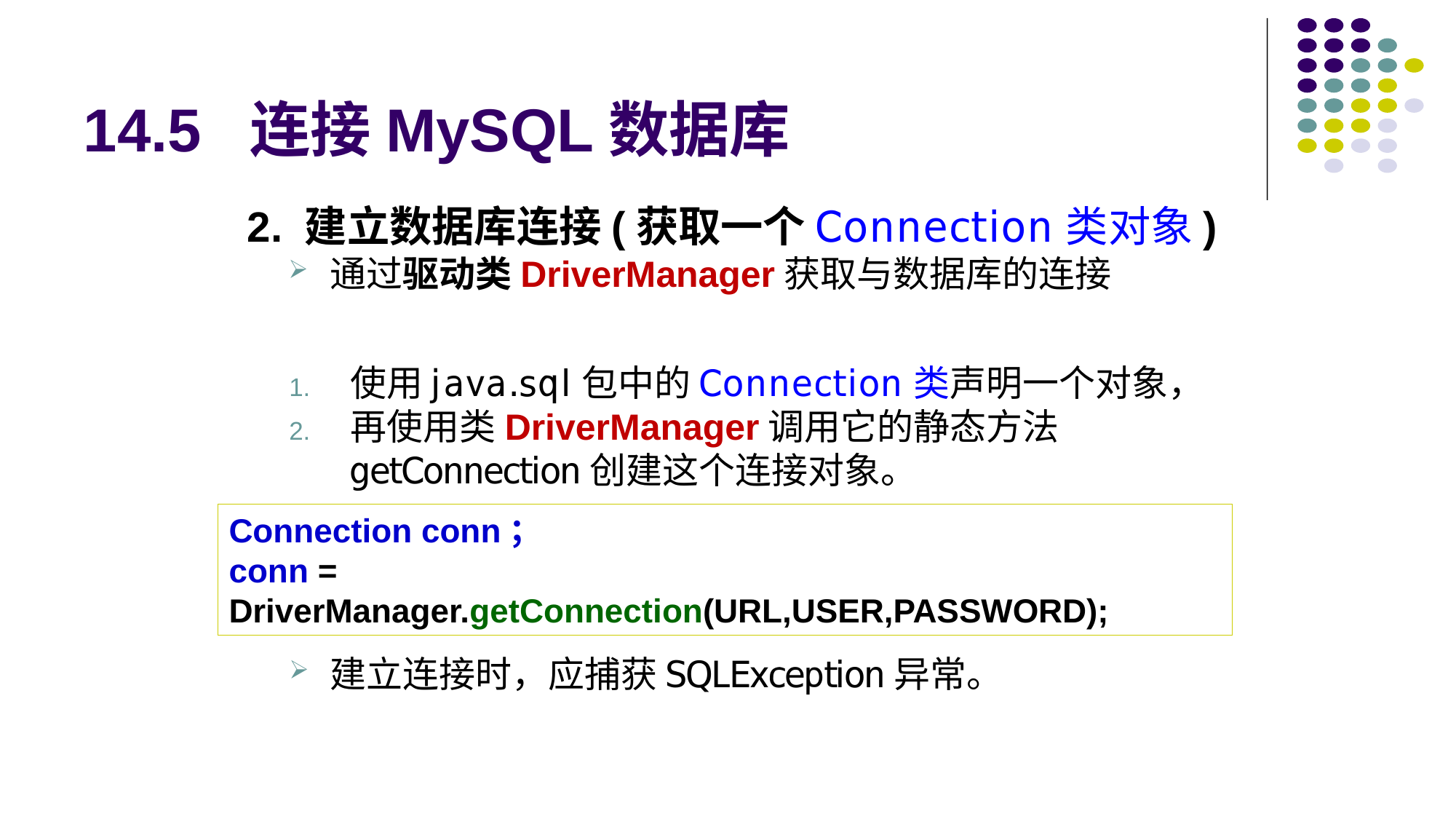

# 14.5  连接MySQL数据库
2. 建立数据库连接(获取一个Connection类对象)
通过驱动类DriverManager获取与数据库的连接

使用java.sql包中的Connection类声明一个对象，
再使用类DriverManager调用它的静态方法getConnection创建这个连接对象。

建立连接时，应捕获SQLException异常。

Connection conn；
conn = DriverManager.getConnection(URL,USER,PASSWORD);
20